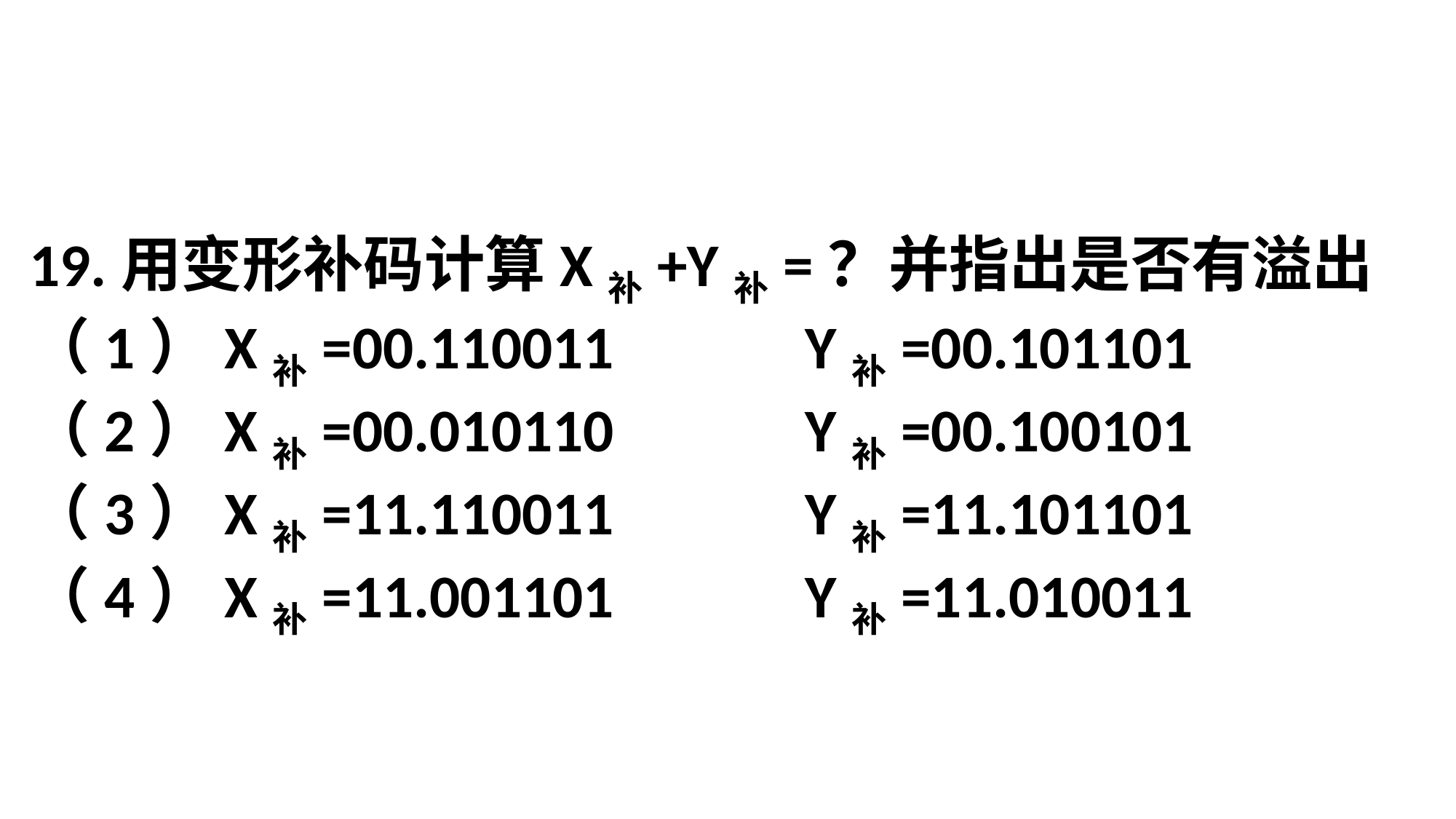

19.用变形补码计算X补+Y补=？并指出是否有溢出
（1）X补=00.110011              Y补=00.101101
（2）X补=00.010110              Y补=00.100101
（3）X补=11.110011              Y补=11.101101
（4）X补=11.001101              Y补=11.010011